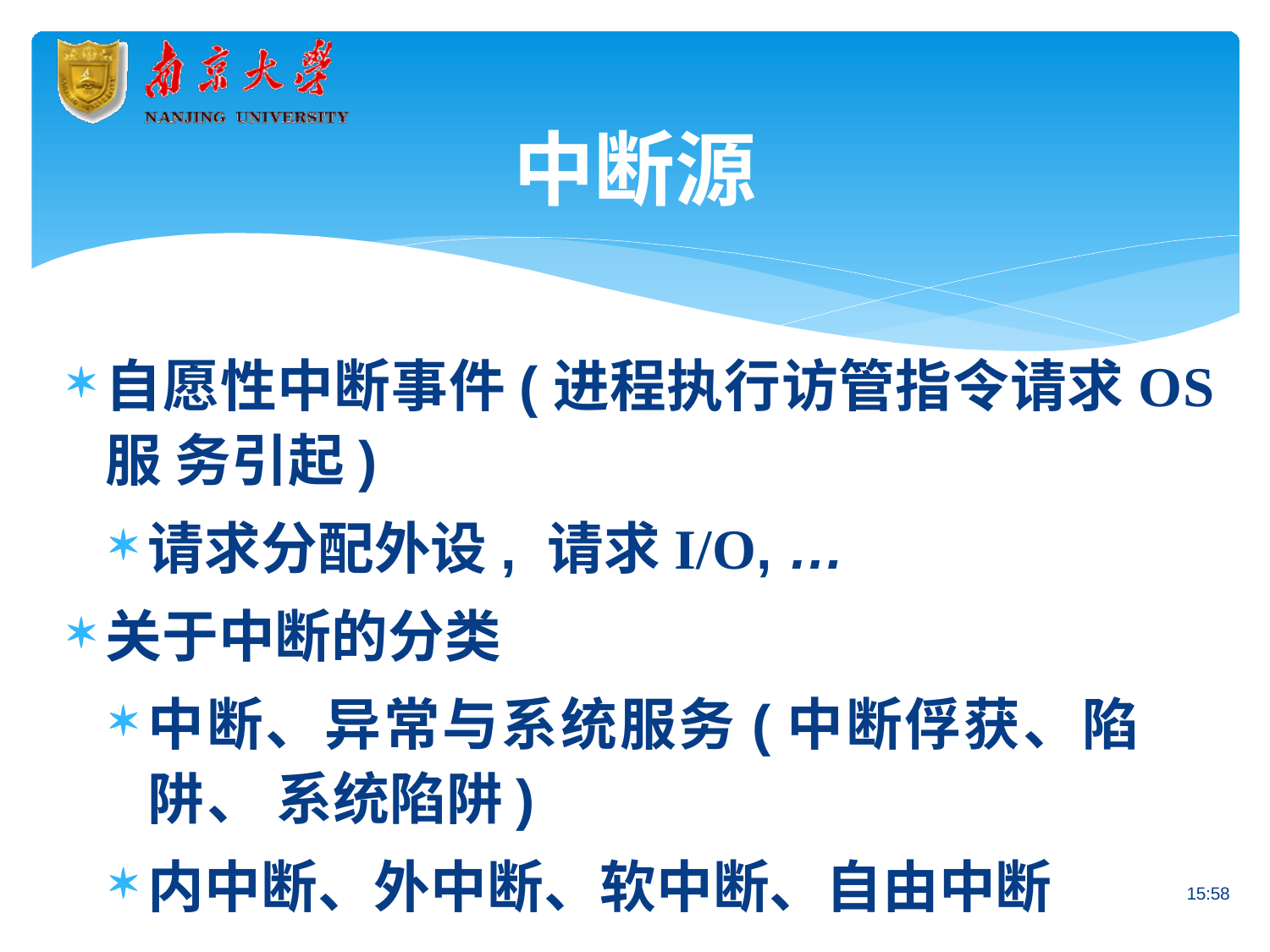

# 中断源
自愿性中断事件(进程执行访管指令请求OS服 务引起)
请求分配外设, 请求I/O, …
关于中断的分类
中断、异常与系统服务(中断俘获、陷阱、 系统陷阱)
内中断、外中断、软中断、自由中断
15:58